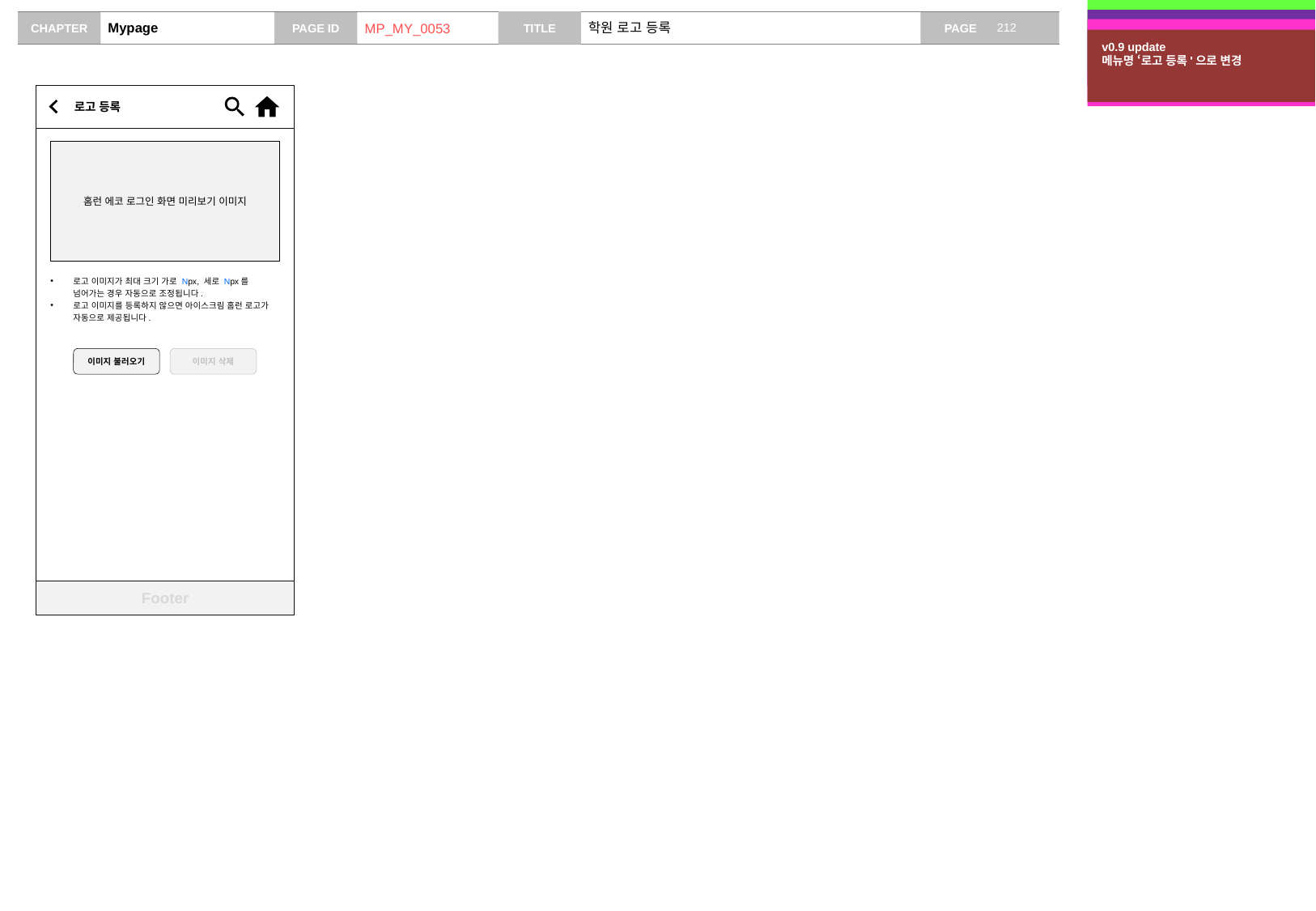

v0.5 update
에코 스킨 관리 화면 별도 추가
v0.6 update
프리뷰 화면 형태로 ui 변경
# Mypage
MP_MY_0053
학원 로고 등록
v0.7 update
최종 시안에 맞게 화면 수정
v0.9 update
메뉴명 ‘로고 등록'으로 변경

로고 등록

홈런 에코 로그인 화면 미리보기 이미지
로고 이미지가 최대 크기 가로 Npx, 세로 Npx를 넘어가는 경우 자동으로 조정됩니다.
로고 이미지를 등록하지 않으면 아이스크림 홈런 로고가 자동으로 제공됩니다.
이미지 불러오기
이미지 삭제
Footer